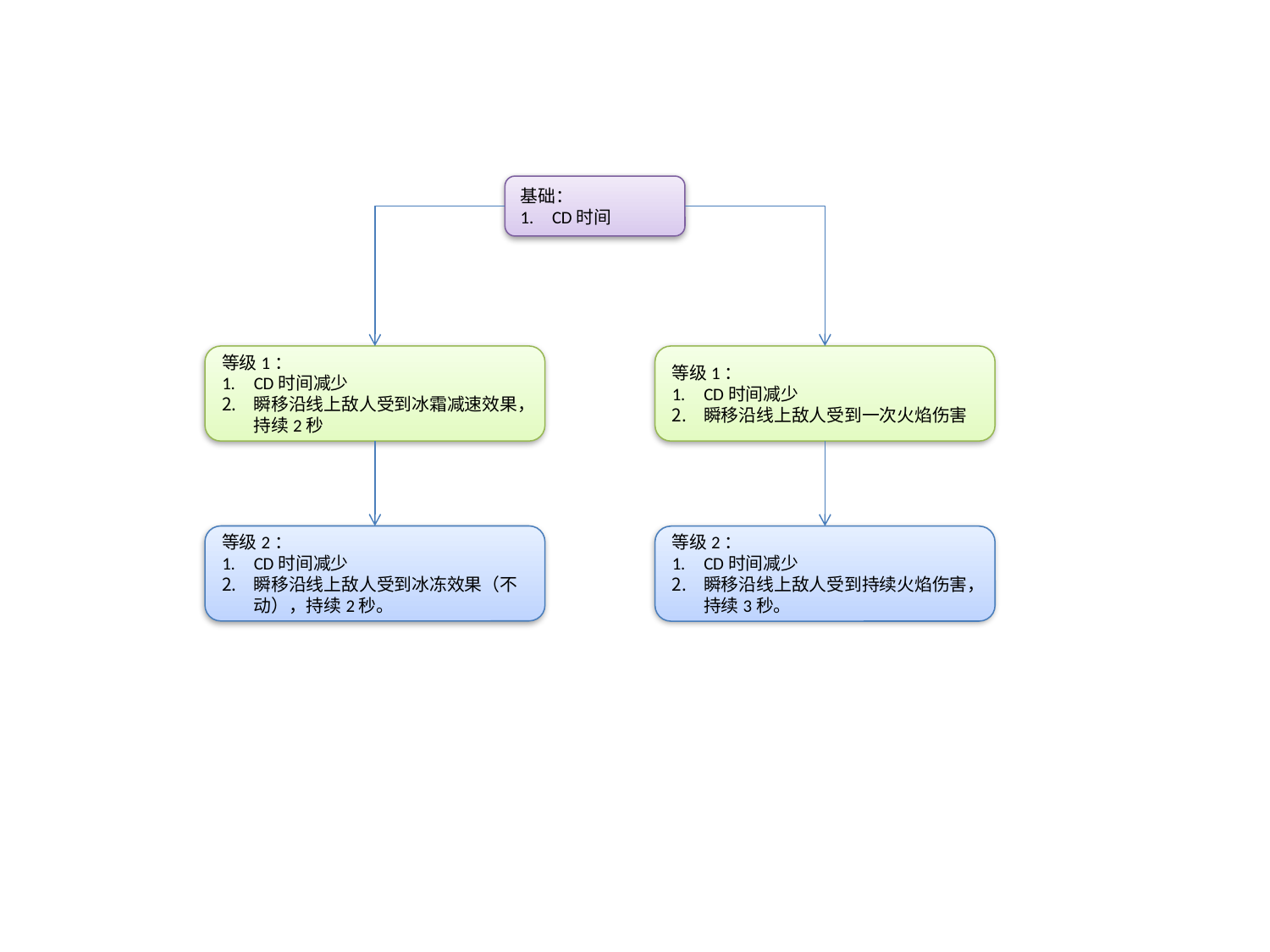

基础：
CD时间
等级1：
CD时间减少
瞬移沿线上敌人受到冰霜减速效果，持续2秒
等级1：
CD时间减少
瞬移沿线上敌人受到一次火焰伤害
等级2：
CD时间减少
瞬移沿线上敌人受到冰冻效果（不动），持续2秒。
等级2：
CD时间减少
瞬移沿线上敌人受到持续火焰伤害，持续3秒。